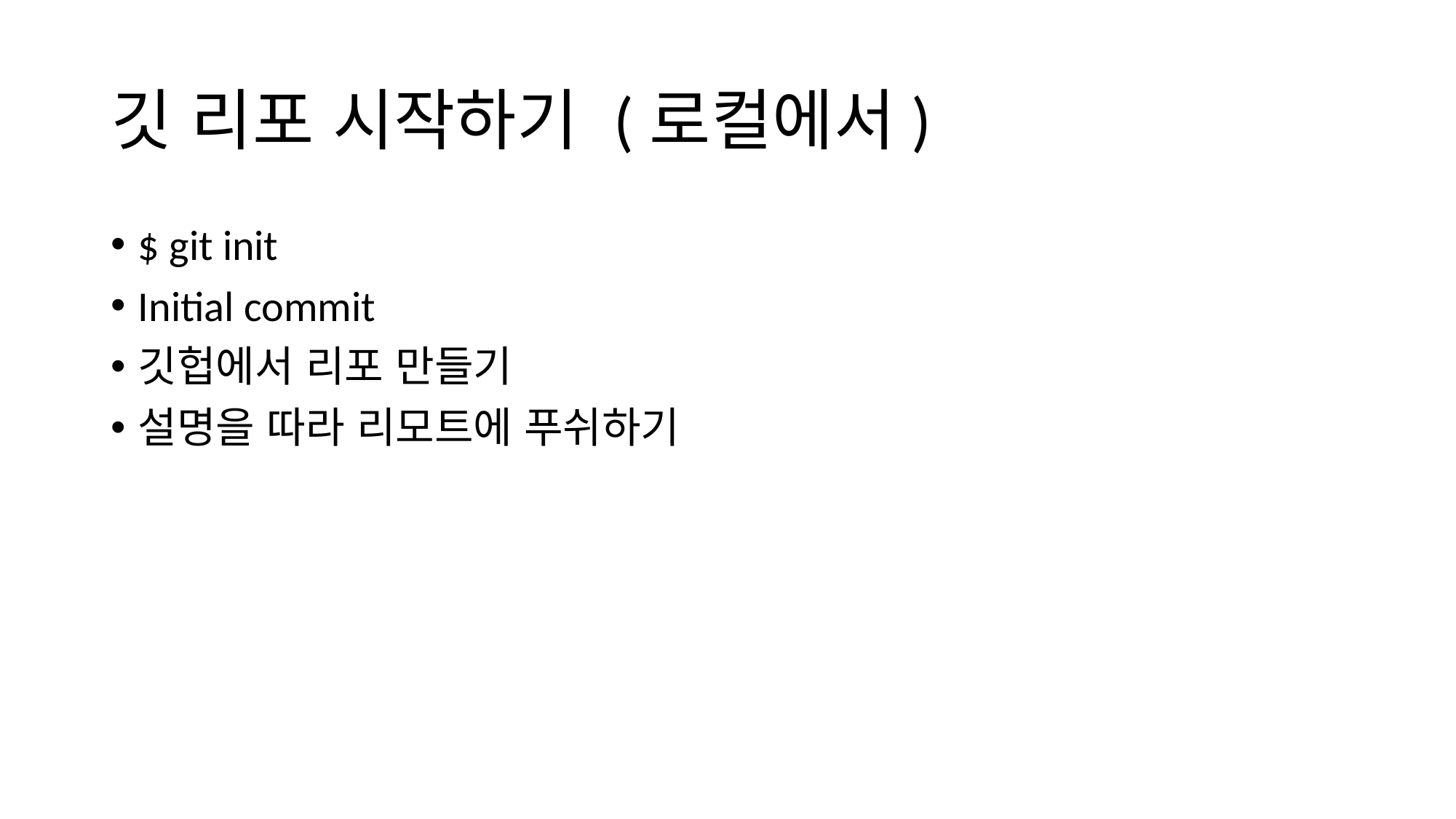

# 깃 리포 시작하기 (로컬에서)
$ git init
Initial commit
깃헙에서 리포 만들기
설명을 따라 리모트에 푸쉬하기